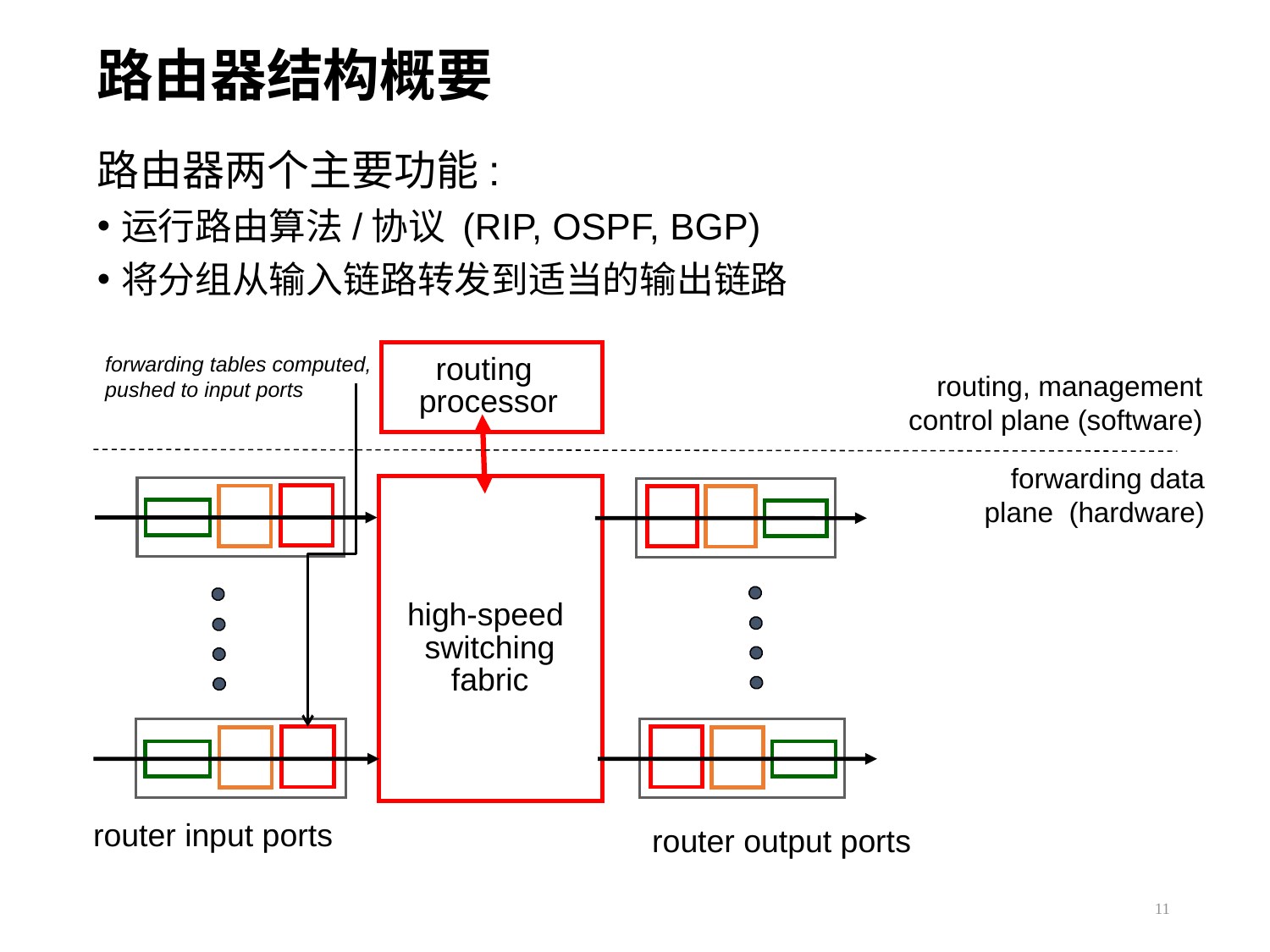

# 路由器结构概要
路由器两个主要功能:
运行路由算法/协议 (RIP, OSPF, BGP)
将分组从输入链路转发到适当的输出链路

forwarding tables computed,
pushed to input ports
routing
processor
routing, management
control plane (software)

forwarding data plane  (hardware)

high-speed
switching
fabric

router input ports
router output ports
11